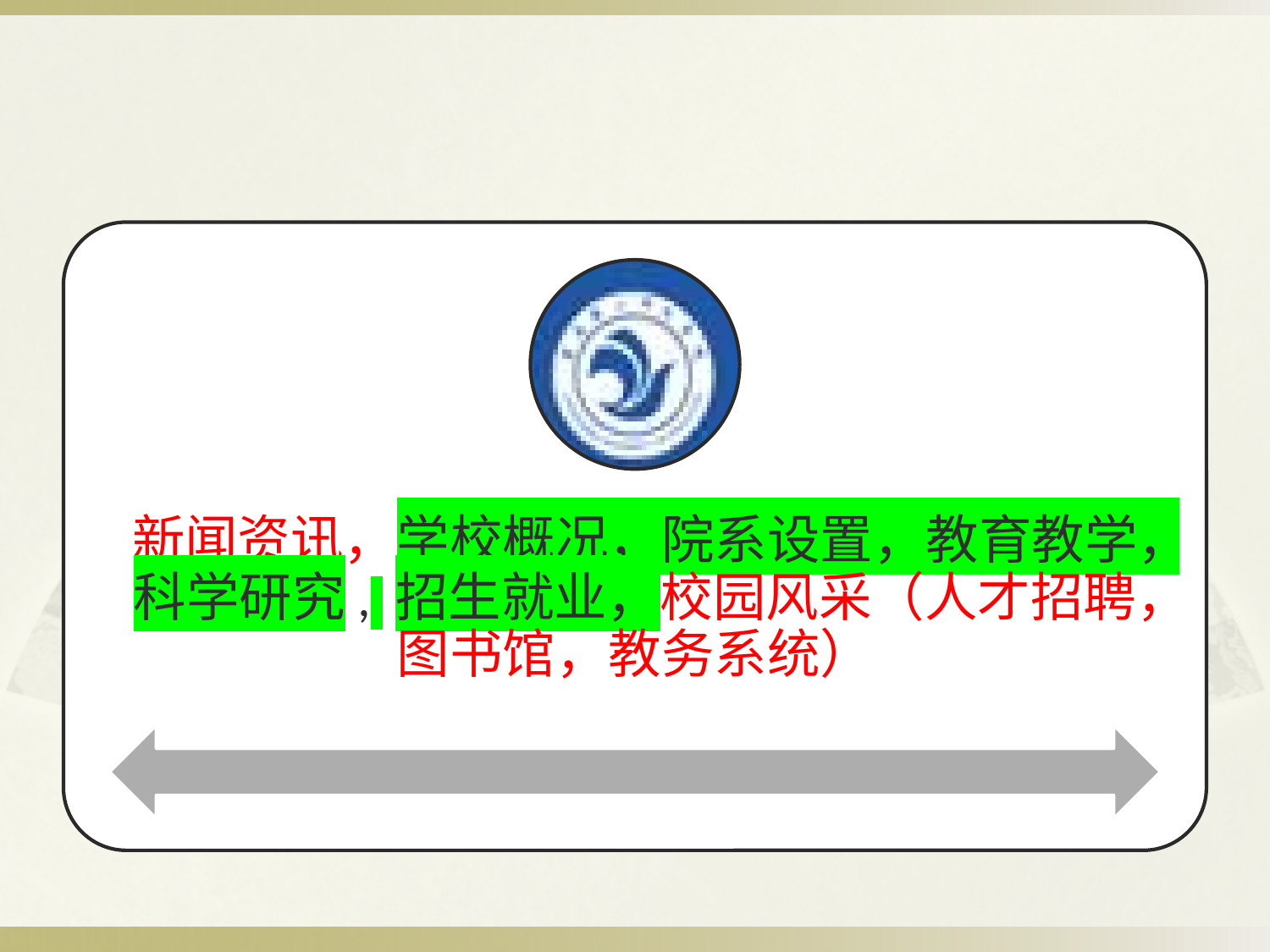

#
新闻资讯，学校概况，院系设置，教育教学，科学研究, 招生就业，校园风采（人才招聘，图书馆，教务系统）